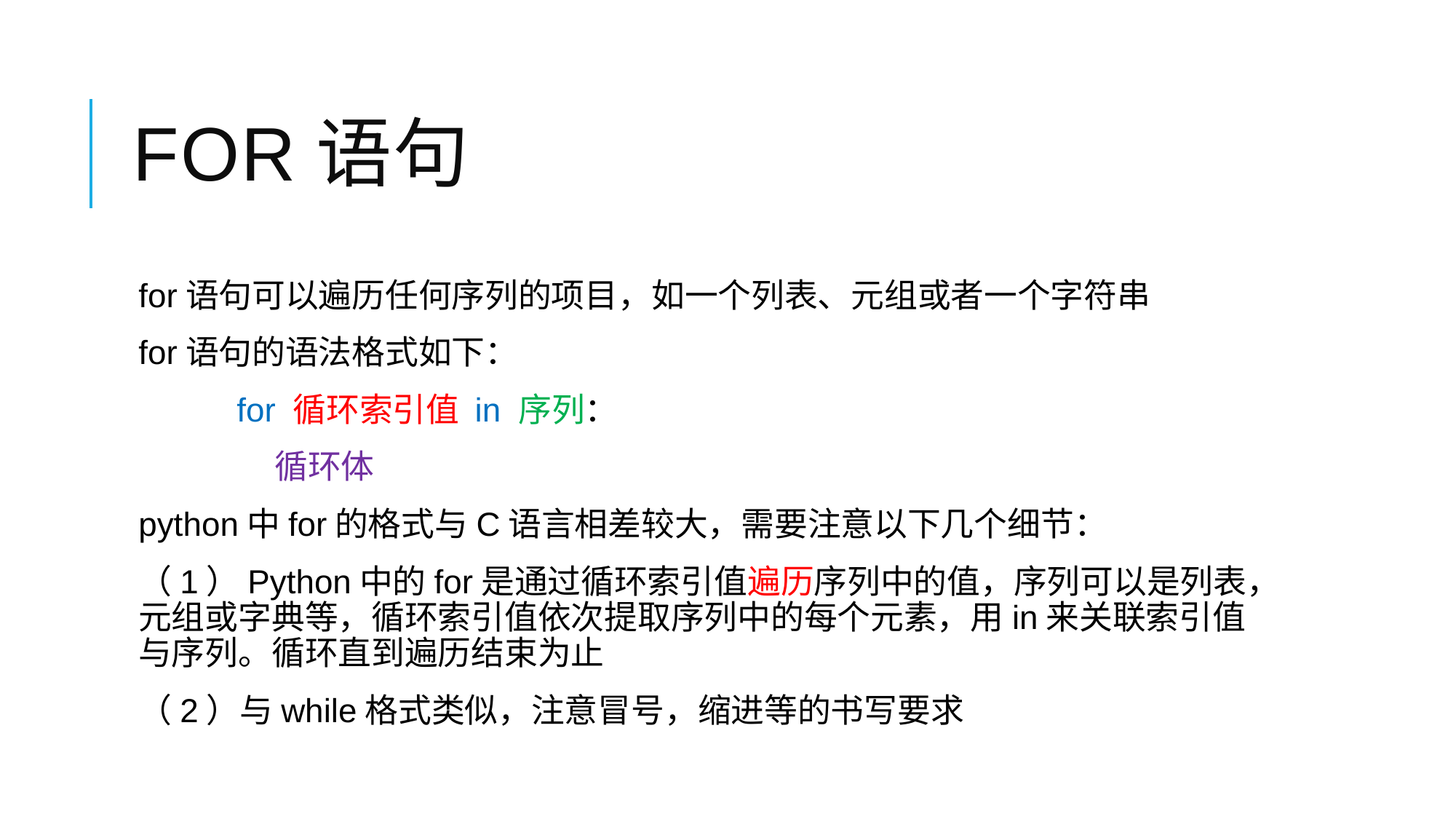

# for语句
for语句可以遍历任何序列的项目，如一个列表、元组或者一个字符串
for语句的语法格式如下：
	for 循环索引值 in 序列：
	    循环体
python中for的格式与C语言相差较大，需要注意以下几个细节：
（1）Python中的for是通过循环索引值遍历序列中的值，序列可以是列表，元组或字典等，循环索引值依次提取序列中的每个元素，用in来关联索引值与序列。循环直到遍历结束为止
（2）与while格式类似，注意冒号，缩进等的书写要求